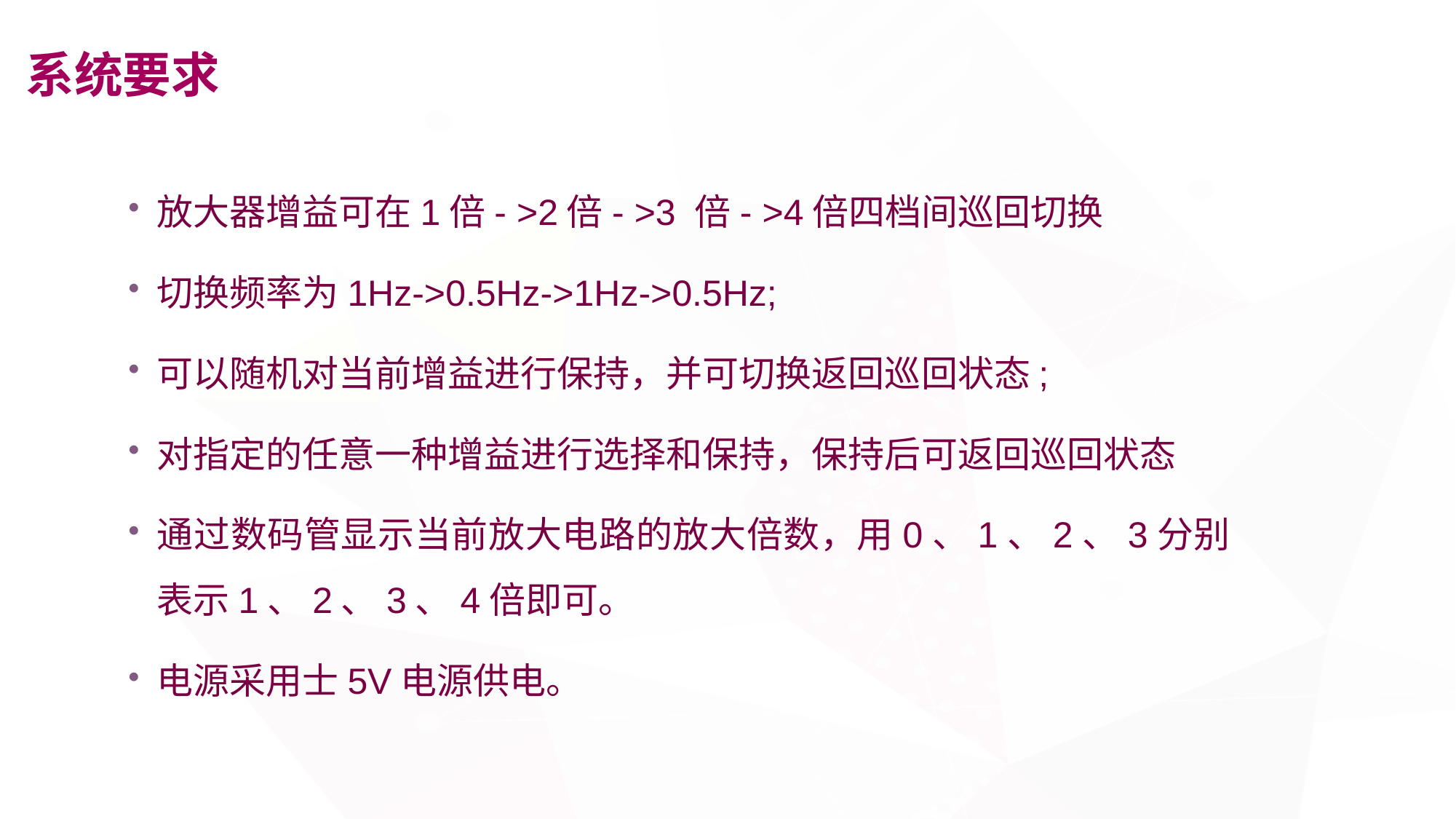

# 系统要求
放大器增益可在1倍- >2倍- >3 倍- >4倍四档间巡回切换
切换频率为1Hz->0.5Hz->1Hz->0.5Hz;
可以随机对当前增益进行保持，并可切换返回巡回状态;
对指定的任意一种增益进行选择和保持，保持后可返回巡回状态
通过数码管显示当前放大电路的放大倍数，用0、1、2、3分别表示1、2、3、4倍即可。
电源采用士5V电源供电。